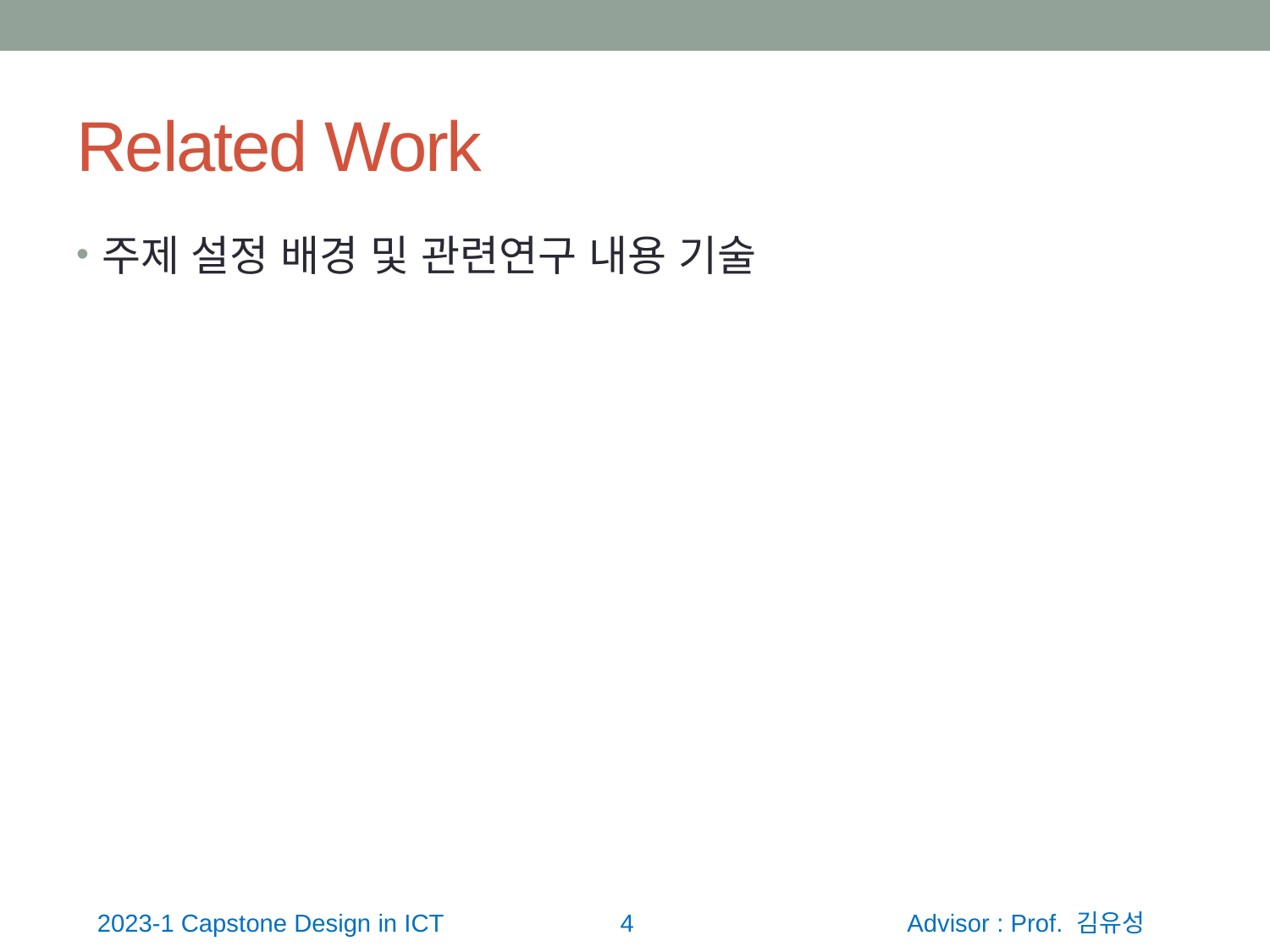

# Related Work
주제 설정 배경 및 관련연구 내용 기술